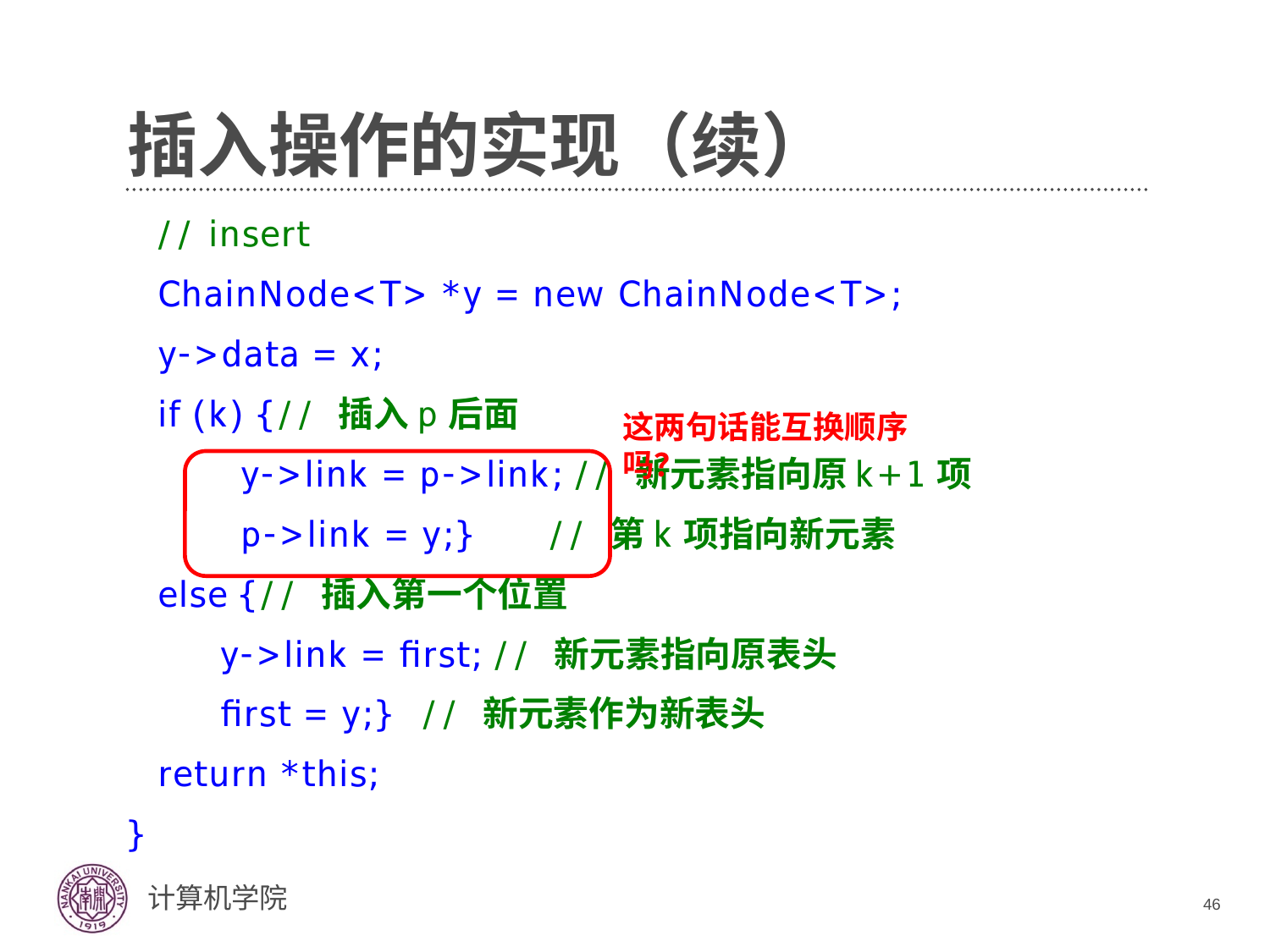

# 插入操作的实现（续）
   // insert
   ChainNode<T> *y = new ChainNode<T>;
   y->data = x;
   if (k) {// 插入p后面
           y->link = p->link; // 新元素指向原k+1项
           p->link = y;}	 // 第k项指向新元素
   else {// 插入第一个位置
         y->link = first; // 新元素指向原表头
         first = y;}	 // 新元素作为新表头
   return *this;
}
这两句话能互换顺序吗？

46